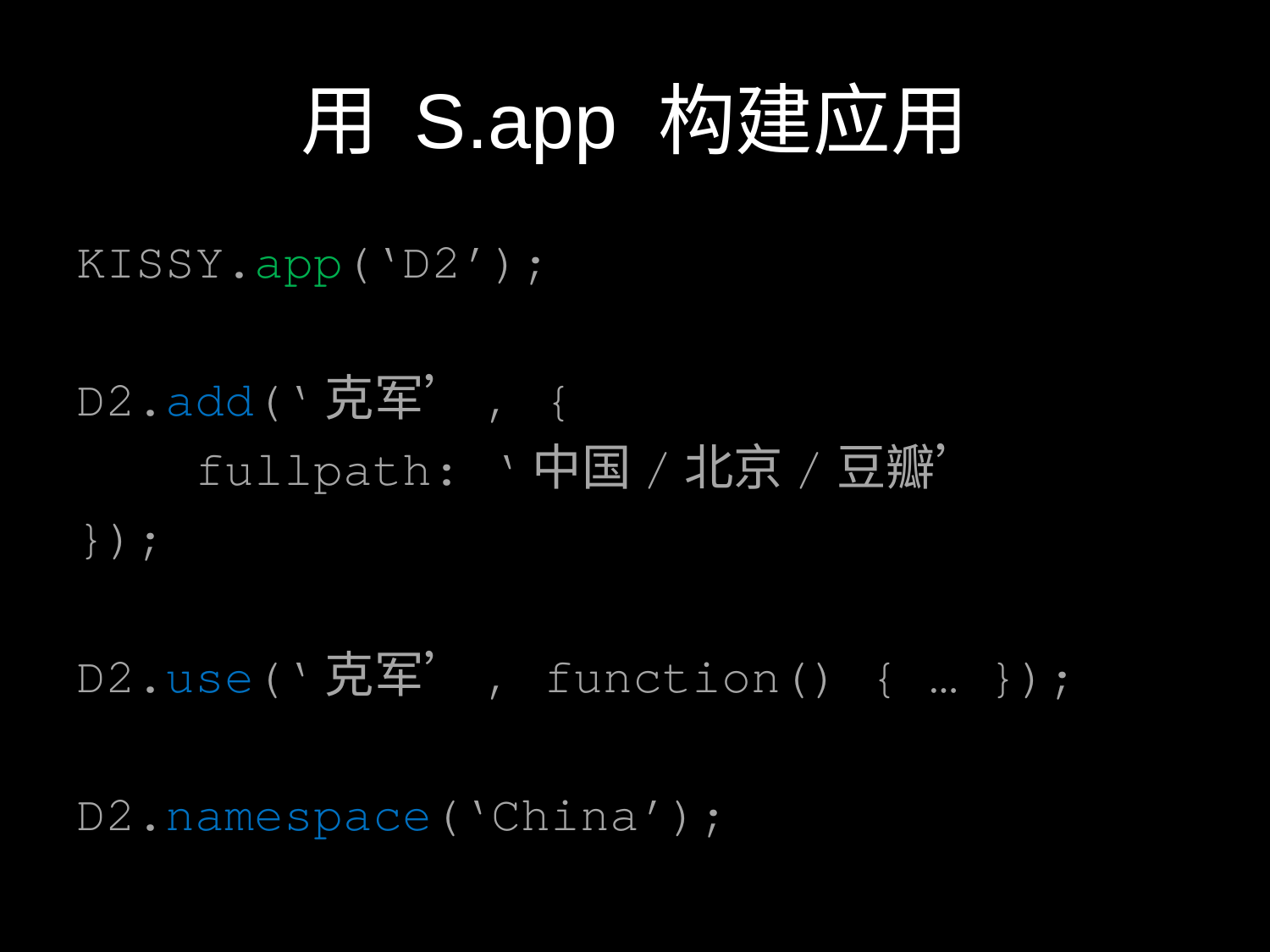

# 用 S.app 构建应用
KISSY.app(‘D2’);

D2.add(‘克军’, {
    fullpath: ‘中国/北京/豆瓣’
});

D2.use(‘克军’, function() { … });

D2.namespace(‘China’);